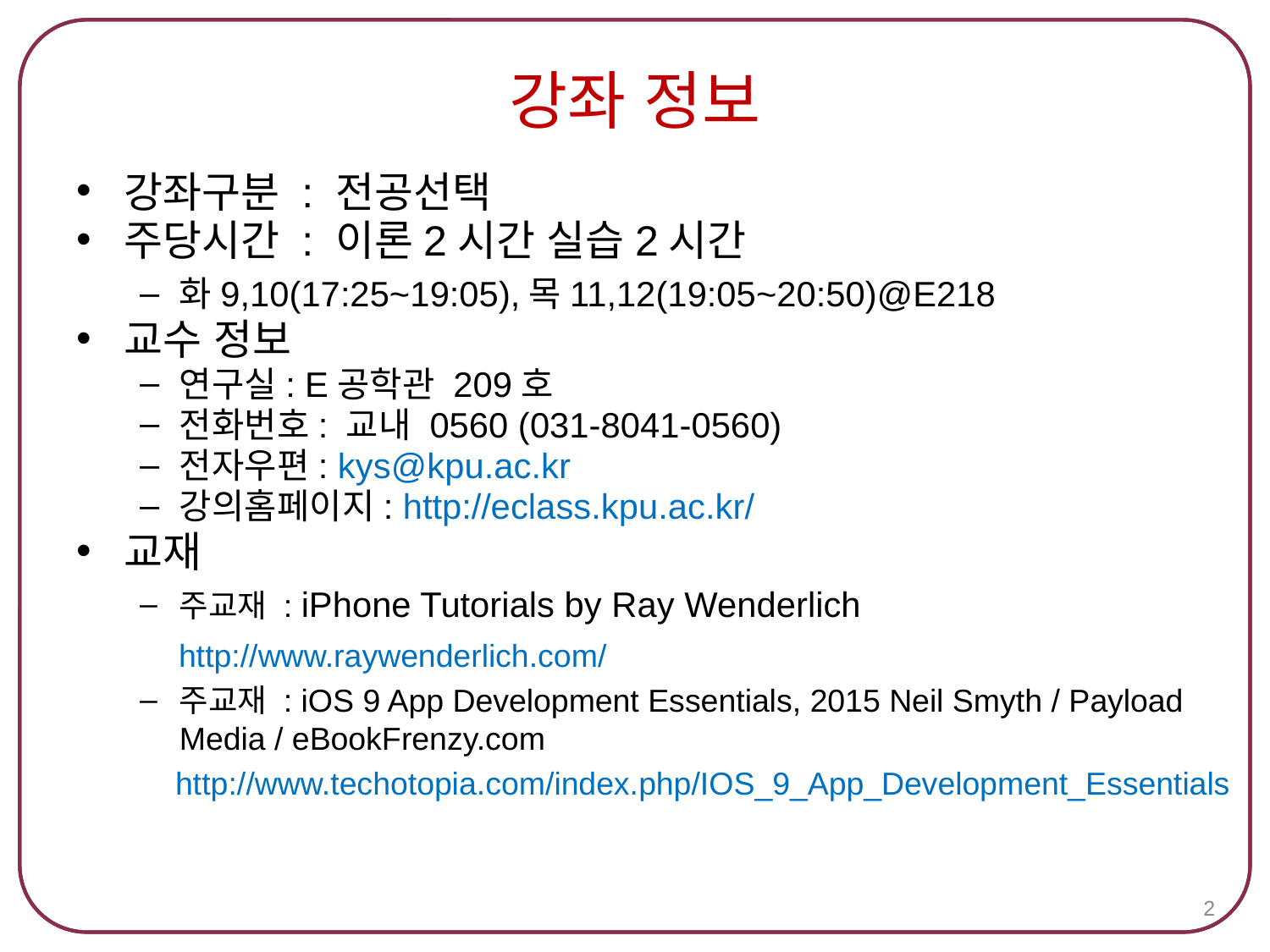

# 강좌 정보
강좌구분 : 전공선택
주당시간 : 이론2시간 실습2시간
화9,10(17:25~19:05),목11,12(19:05~20:50)@E218
교수 정보
연구실: E공학관 209호
전화번호: 교내 0560 (031-8041-0560)
전자우편: kys@kpu.ac.kr
강의홈페이지: http://eclass.kpu.ac.kr/
교재
주교재 : iPhone Tutorials by Ray Wenderlich
    http://www.raywenderlich.com/
주교재 : iOS 9 App Development Essentials, 2015 Neil Smyth / Payload Media / eBookFrenzy.com
    http://www.techotopia.com/index.php/IOS_9_App_Development_Essentials

2